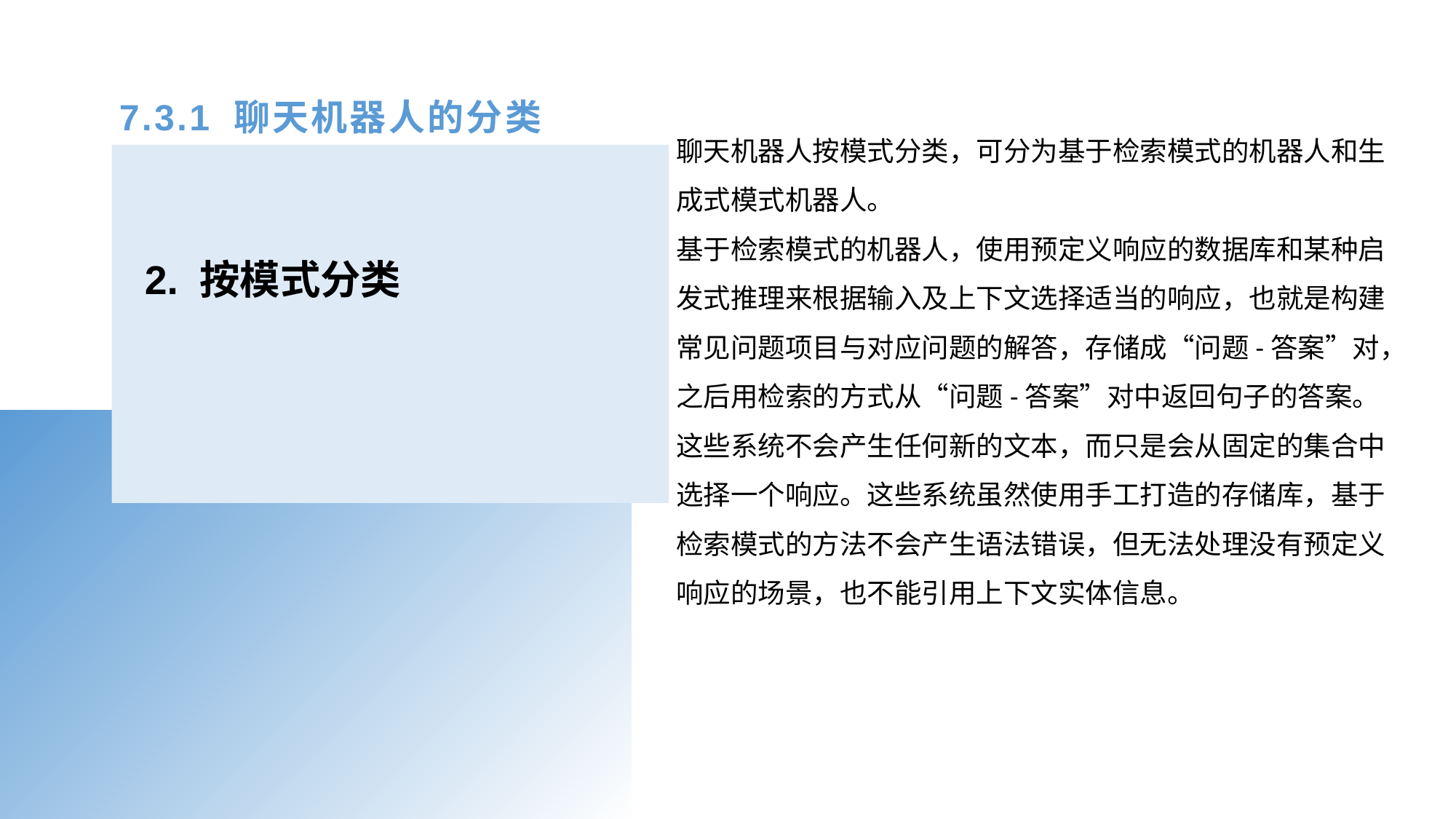

7.3.1 聊天机器人的分类
聊天机器人按模式分类，可分为基于检索模式的机器人和生成式模式机器人。
基于检索模式的机器人，使用预定义响应的数据库和某种启发式推理来根据输入及上下文选择适当的响应，也就是构建常见问题项目与对应问题的解答，存储成“问题-答案”对，之后用检索的方式从“问题-答案”对中返回句子的答案。这些系统不会产生任何新的文本，而只是会从固定的集合中选择一个响应。这些系统虽然使用手工打造的存储库，基于检索模式的方法不会产生语法错误，但无法处理没有预定义响应的场景，也不能引用上下文实体信息。

2. 按模式分类